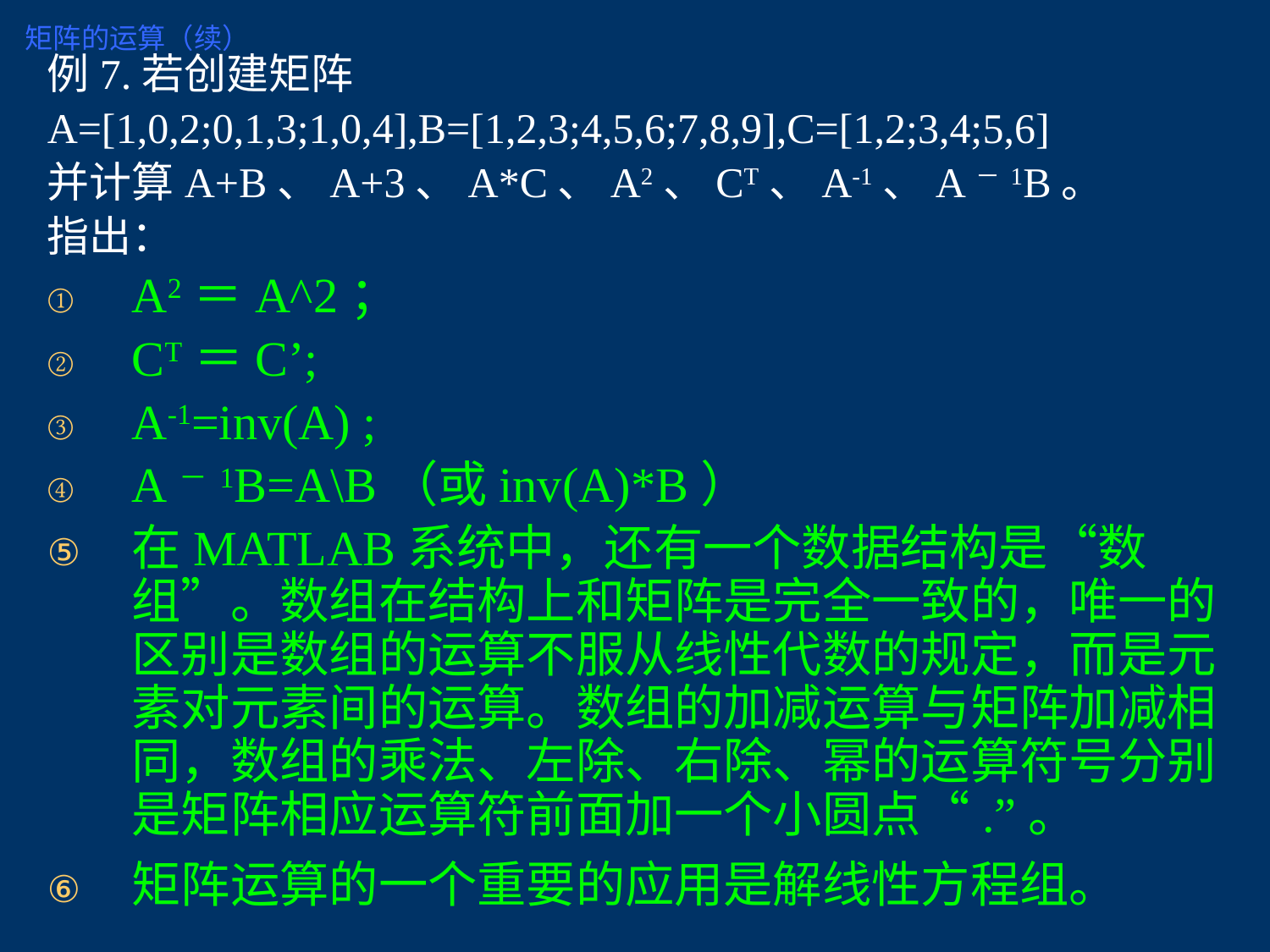

矩阵的运算（续）
例7.若创建矩阵
A=[1,0,2;0,1,3;1,0,4],B=[1,2,3;4,5,6;7,8,9],C=[1,2;3,4;5,6]
并计算A+B、A+3、A*C、A2、CT、A-1、A－1B。
指出：
A2＝A^2；
CT＝C’;
A-1=inv(A) ;
A－1B=A\B（或inv(A)*B）
在MATLAB系统中，还有一个数据结构是“数组”。数组在结构上和矩阵是完全一致的，唯一的区别是数组的运算不服从线性代数的规定，而是元素对元素间的运算。数组的加减运算与矩阵加减相同，数组的乘法、左除、右除、幂的运算符号分别是矩阵相应运算符前面加一个小圆点“.”。
矩阵运算的一个重要的应用是解线性方程组。